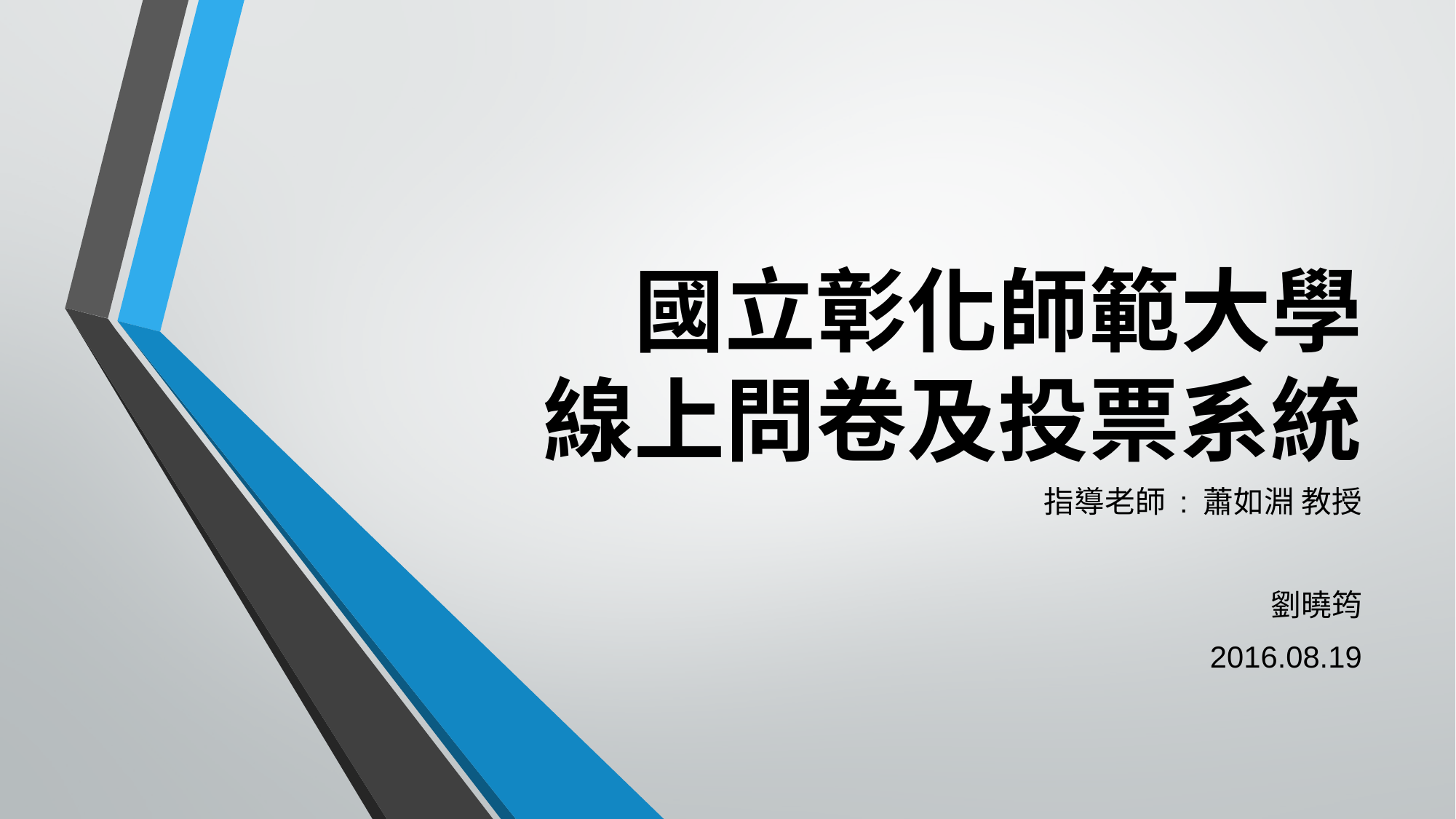

# 國立彰化師範大學 線上問卷及投票系統
指導老師 : 蕭如淵 教授

劉曉筠
2016.08.19